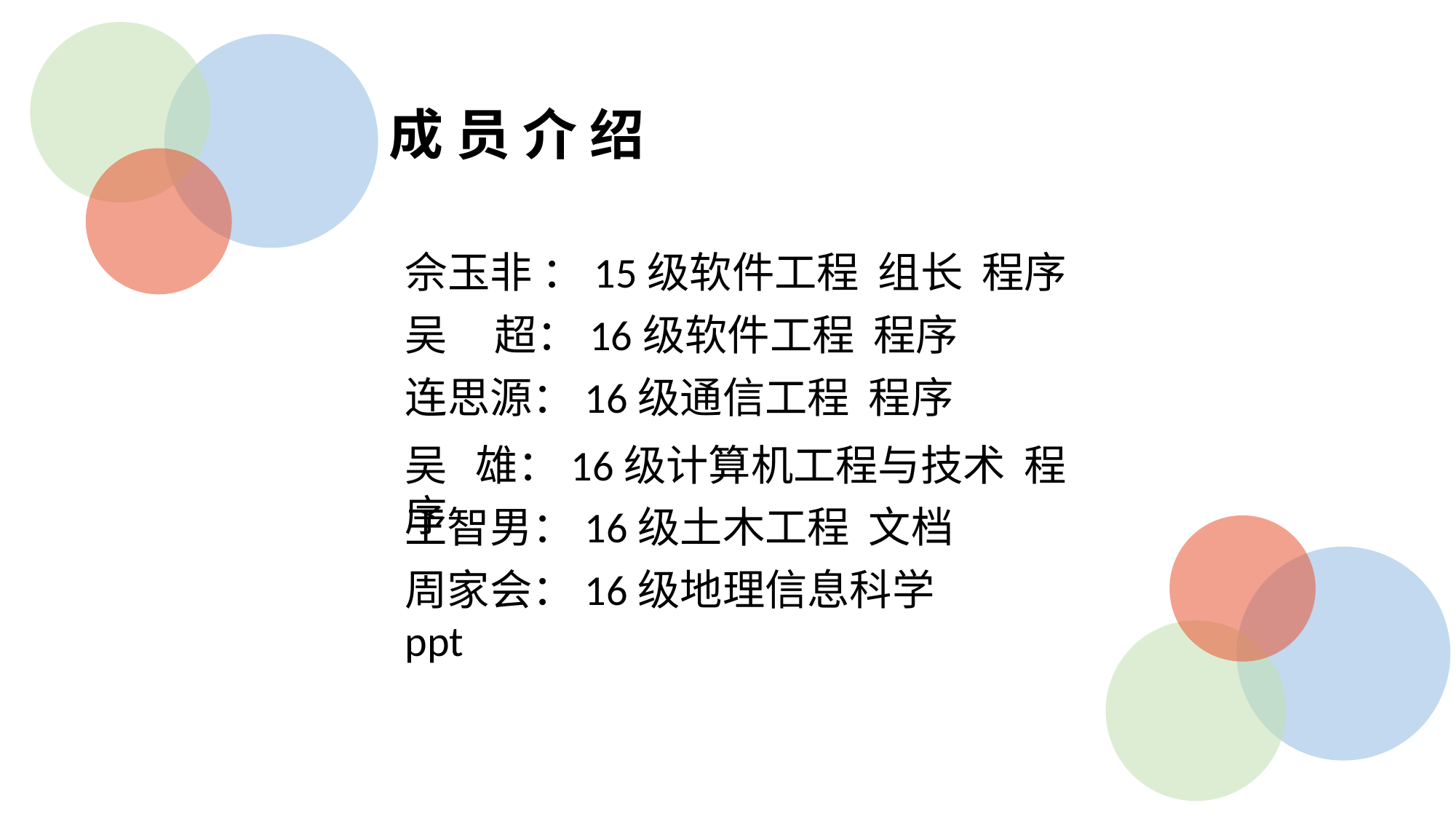

成 员 介 绍
佘玉非 ：15级软件工程  组长  程序
吴     超：16级软件工程  程序
连思源：16级通信工程  程序
吴   雄：16级计算机工程与技术  程序
王智男：16级土木工程  文档
周家会：16级地理信息科学  ppt